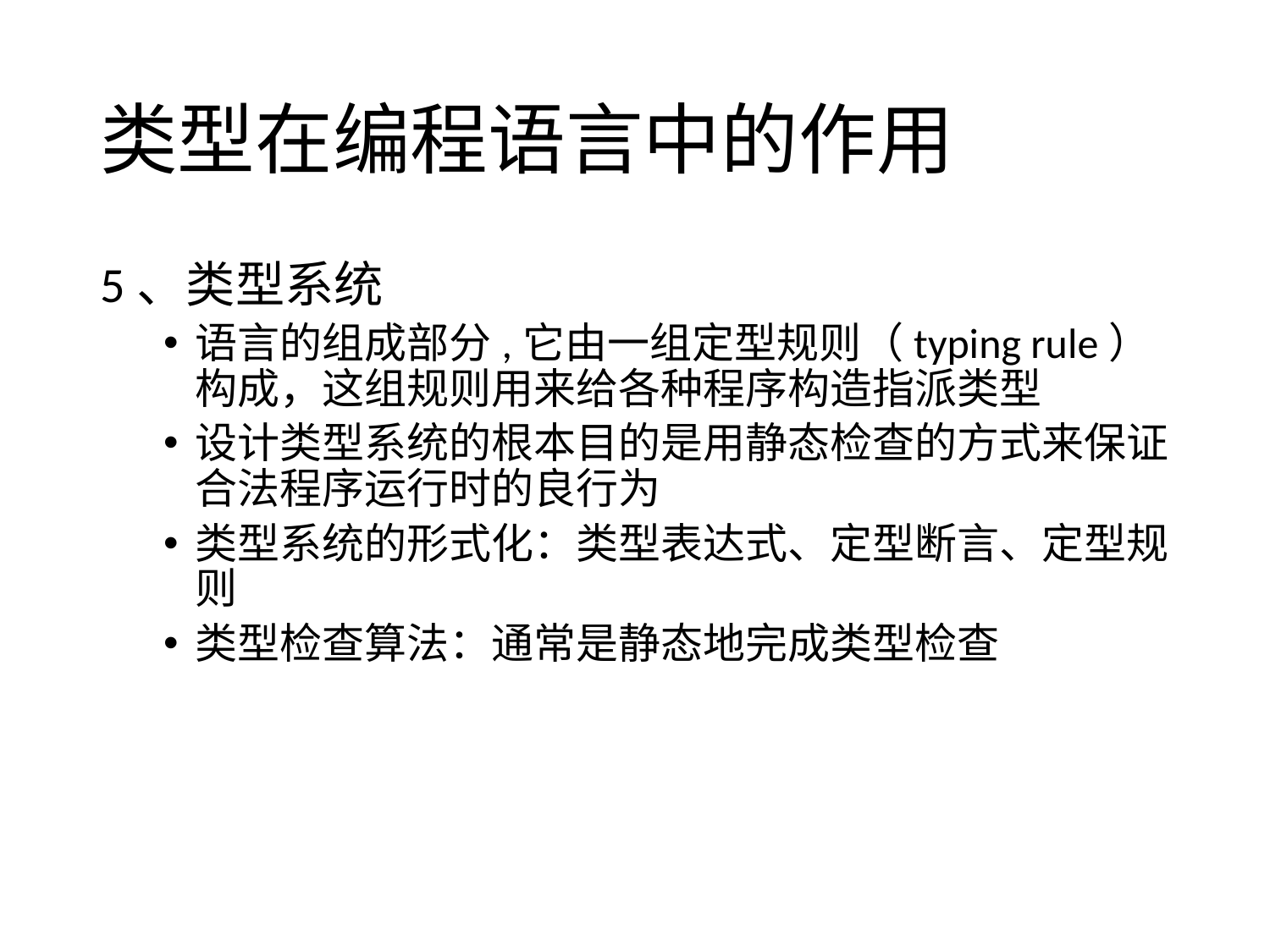

# 类型在编程语言中的作用
5、类型系统
语言的组成部分,它由一组定型规则（typing rule）构成，这组规则用来给各种程序构造指派类型
设计类型系统的根本目的是用静态检查的方式来保证合法程序运行时的良行为
类型系统的形式化：类型表达式、定型断言、定型规则
类型检查算法：通常是静态地完成类型检查